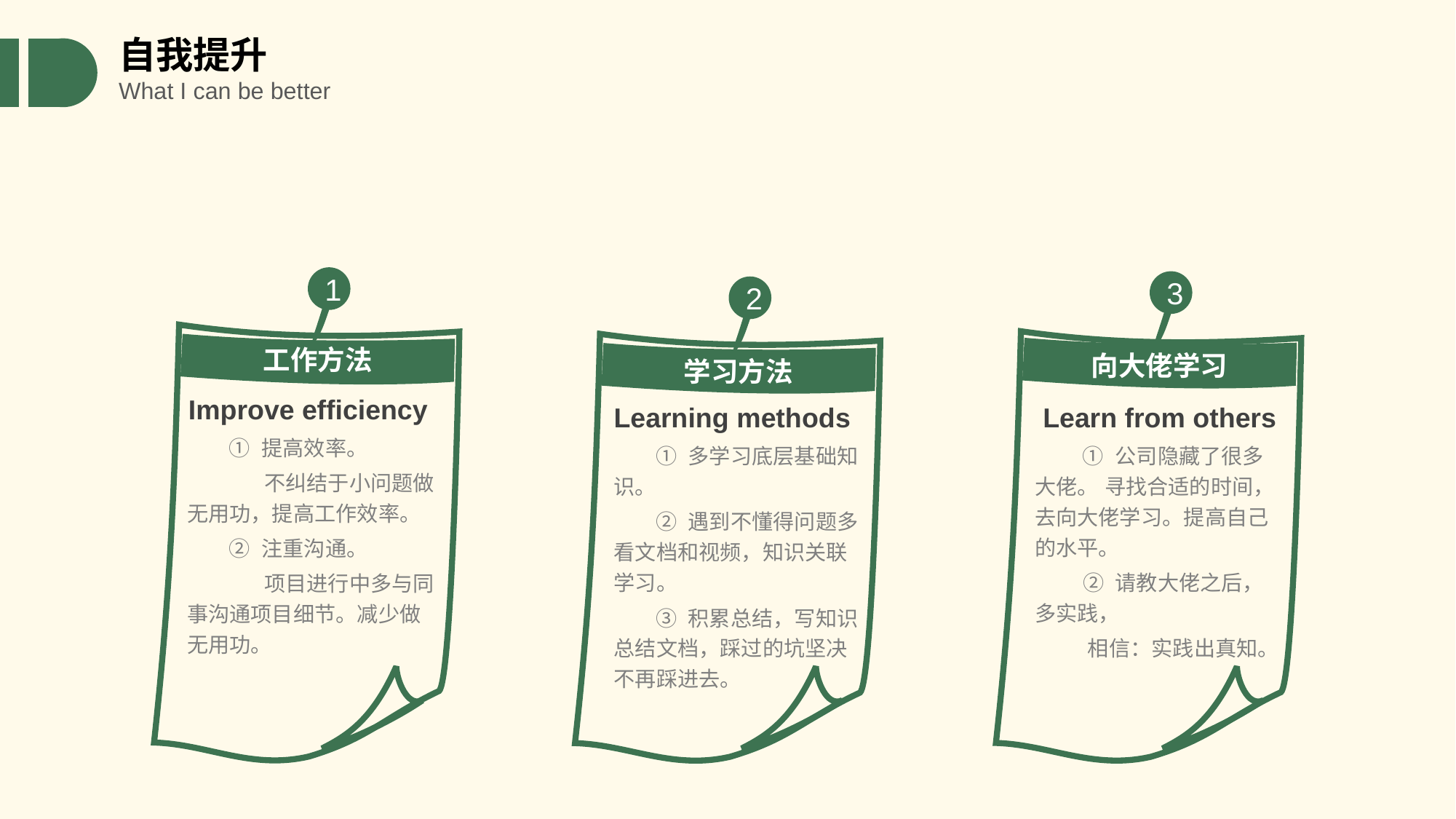

自我提升
What I can be better

1
3
2

工作方法

向大佬学习
学习方法
Improve efficiency
       ① 提高效率。
            不纠结于小问题做无用功，提高工作效率。
       ② 注重沟通。
            项目进行中多与同事沟通项目细节。减少做无用功。
Learning methods
       ① 多学习底层基础知识。
       ② 遇到不懂得问题多看文档和视频，知识关联学习。
       ③ 积累总结，写知识总结文档，踩过的坑坚决不再踩进去。

Learn from others
        ① 公司隐藏了很多大佬。 寻找合适的时间， 去向大佬学习。提高自己的水平。
        ② 请教大佬之后，多实践，
        相信：实践出真知。